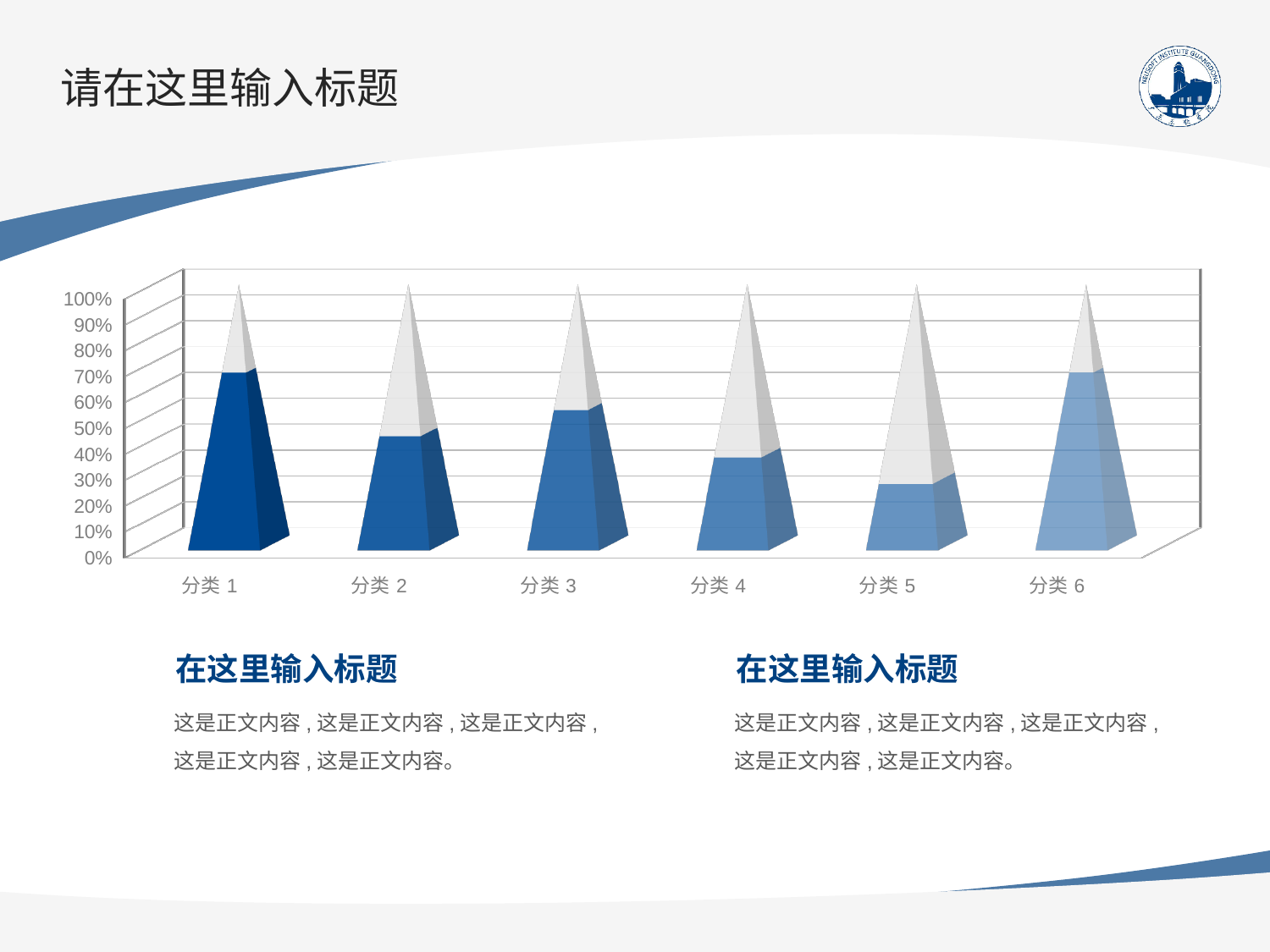

# 请在这里输入标题

[unsupported chart]

在这里输入标题
在这里输入标题
这是正文内容,这是正文内容,这是正文内容,这是正文内容,这是正文内容。
这是正文内容,这是正文内容,这是正文内容,这是正文内容,这是正文内容。